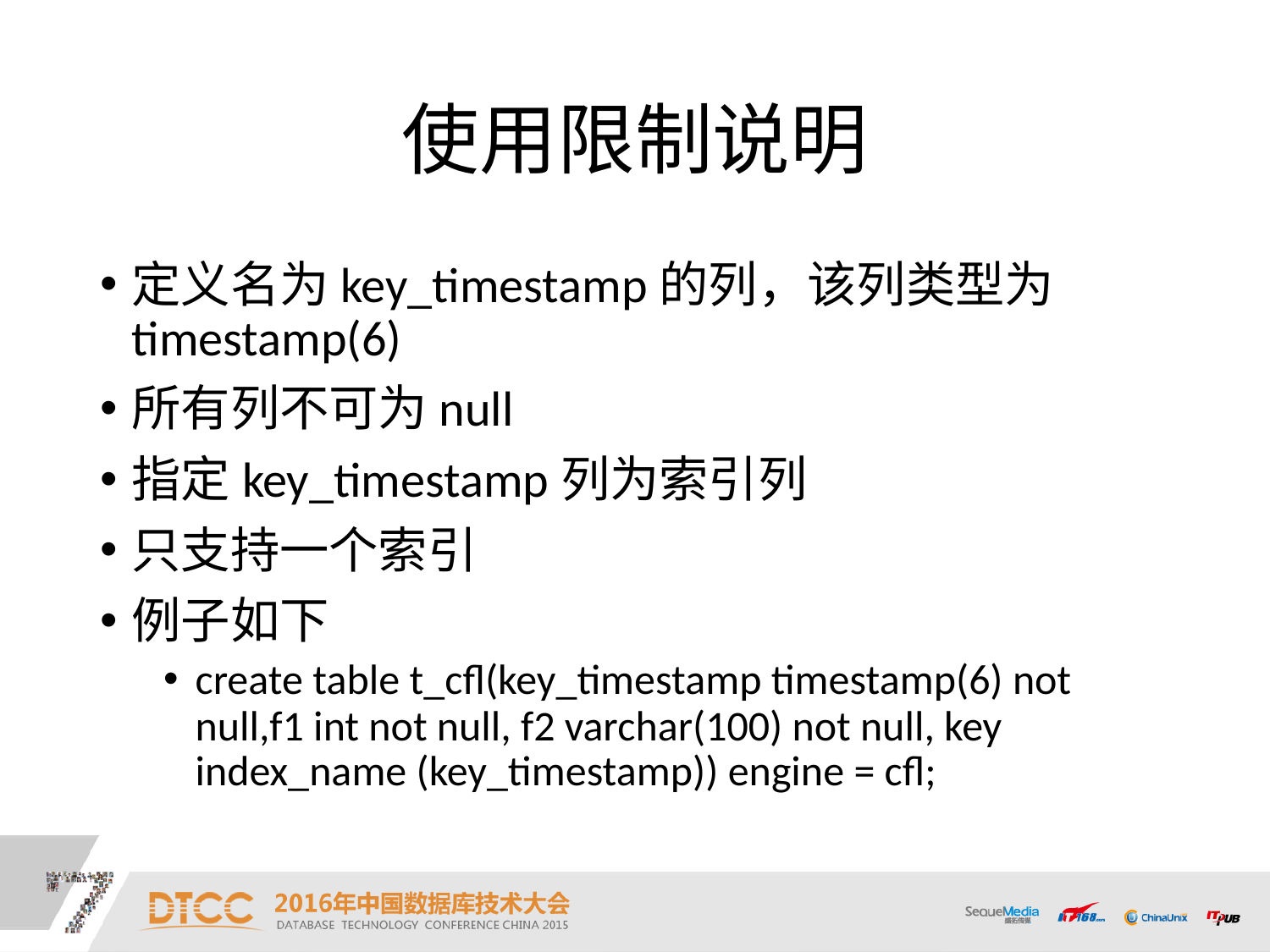

# 使用限制说明
定义名为key_timestamp的列，该列类型为timestamp(6)
所有列不可为null
指定key_timestamp列为索引列
只支持一个索引
例子如下
create table t_cfl(key_timestamp timestamp(6) not null,f1 int not null, f2 varchar(100) not null, key index_name (key_timestamp)) engine = cfl;